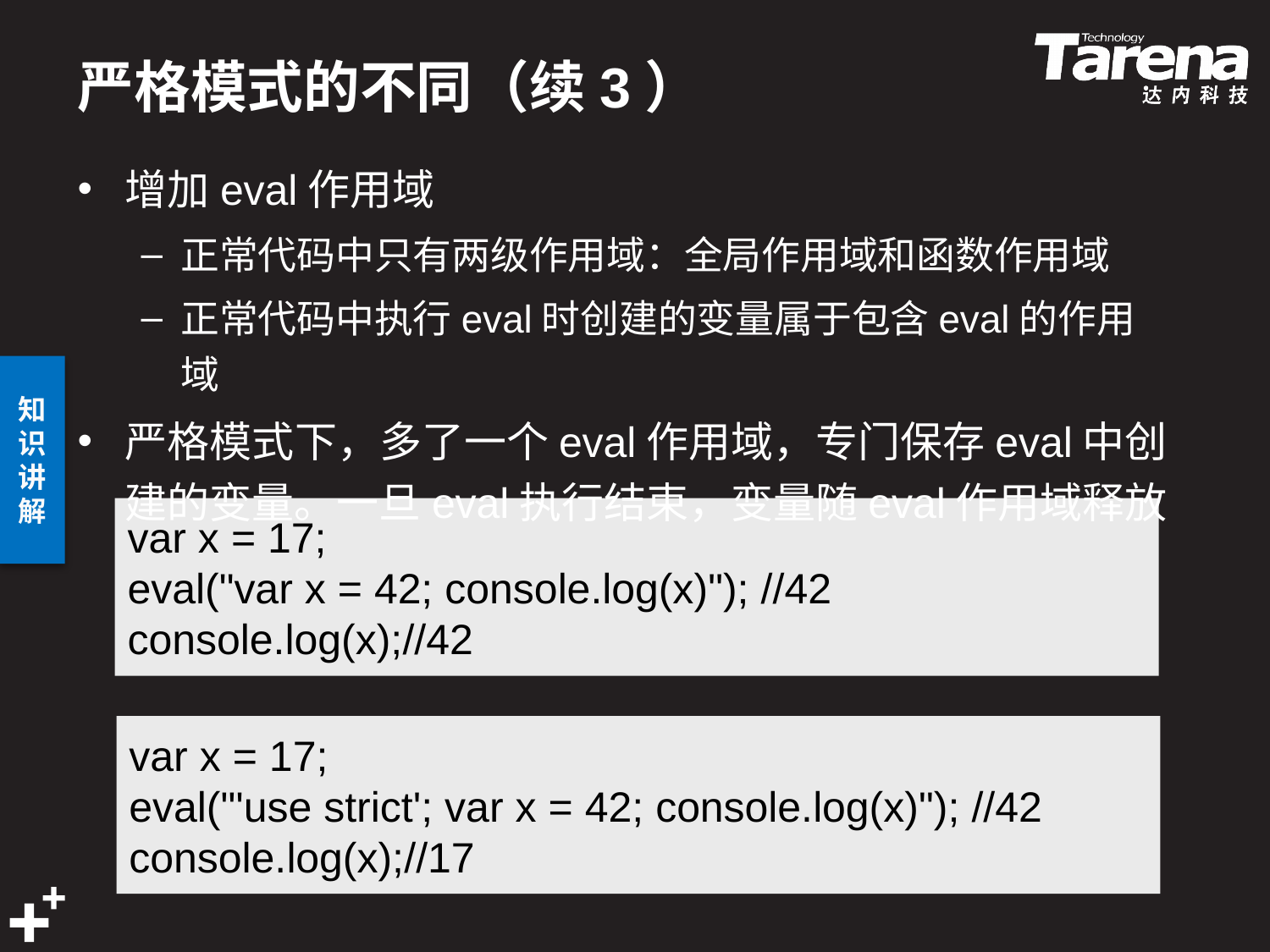

# 严格模式的不同（续3）
增加eval作用域
正常代码中只有两级作用域：全局作用域和函数作用域
正常代码中执行eval时创建的变量属于包含eval的作用域
严格模式下，多了一个eval作用域，专门保存eval中创建的变量。一旦eval执行结束，变量随eval作用域释放
var x = 17;
eval("var x = 42; console.log(x)"); //42
console.log(x);//42
var x = 17;
eval("'use strict'; var x = 42; console.log(x)"); //42
console.log(x);//17